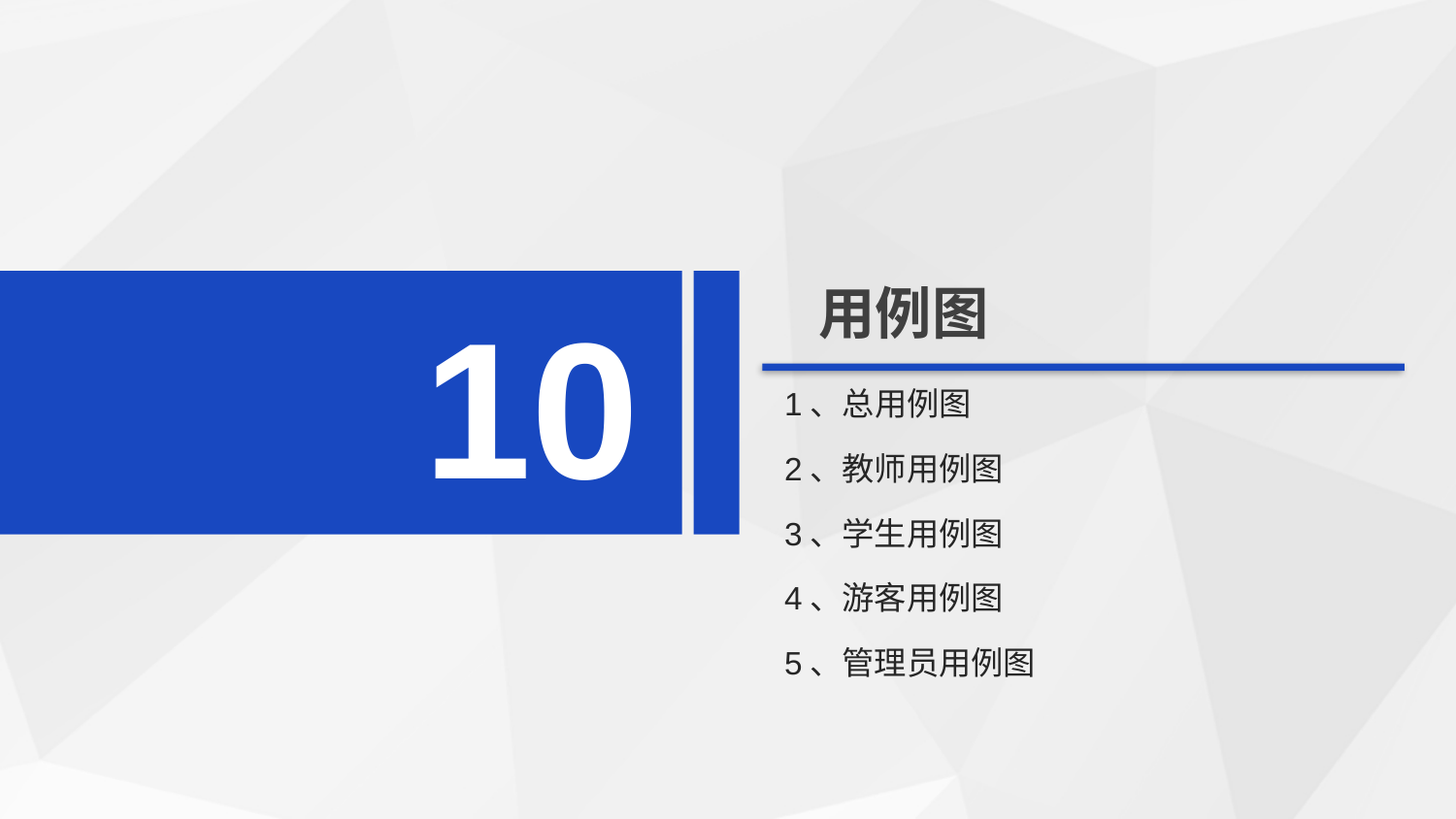

10
用例图

1、总用例图
2、教师用例图
3、学生用例图
4、游客用例图
5、管理员用例图